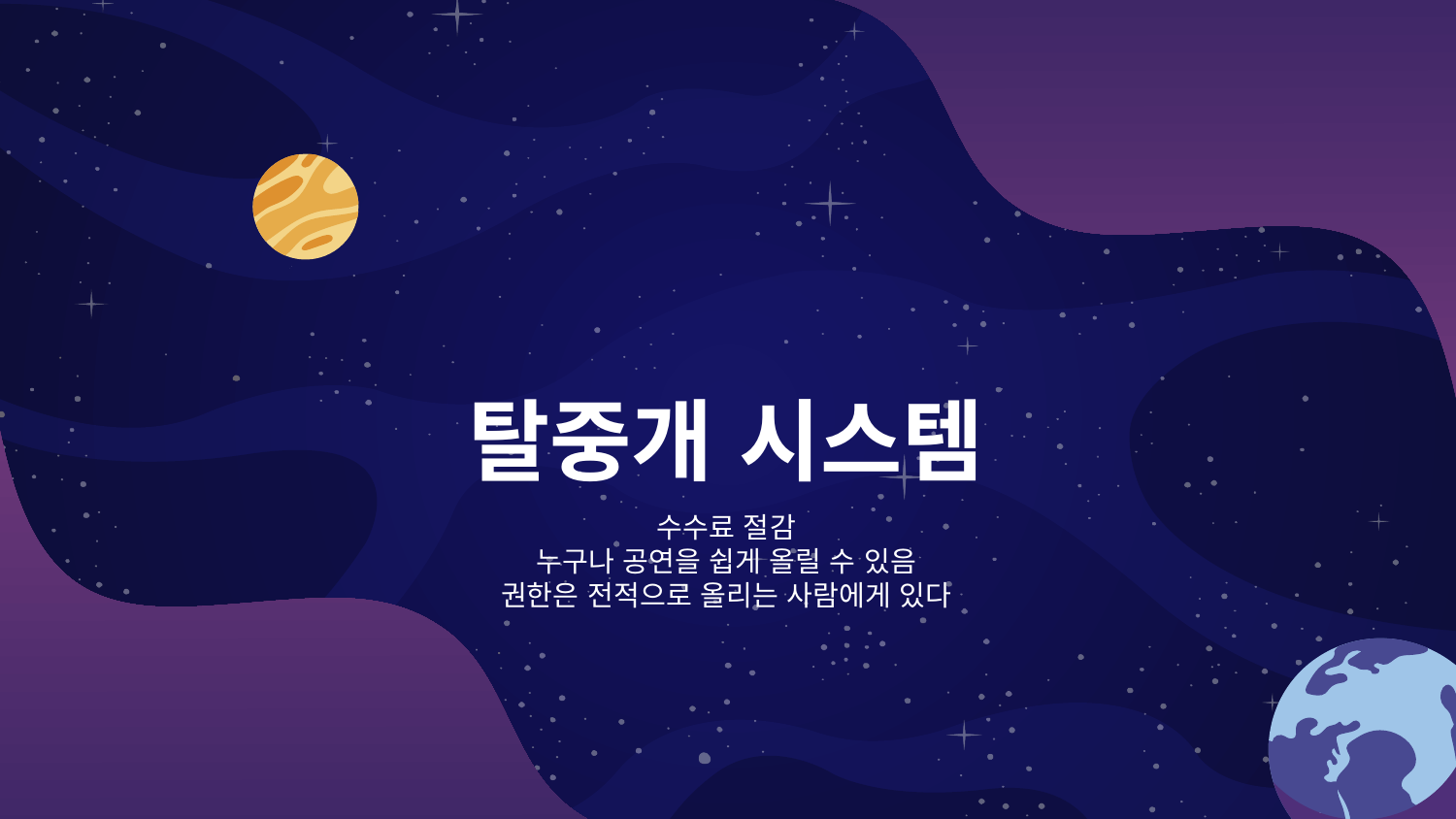

# 탈중개 시스템
수수료 절감
누구나 공연을 쉽게 올릴 수 있음
권한은 전적으로 올리는 사람에게 있다